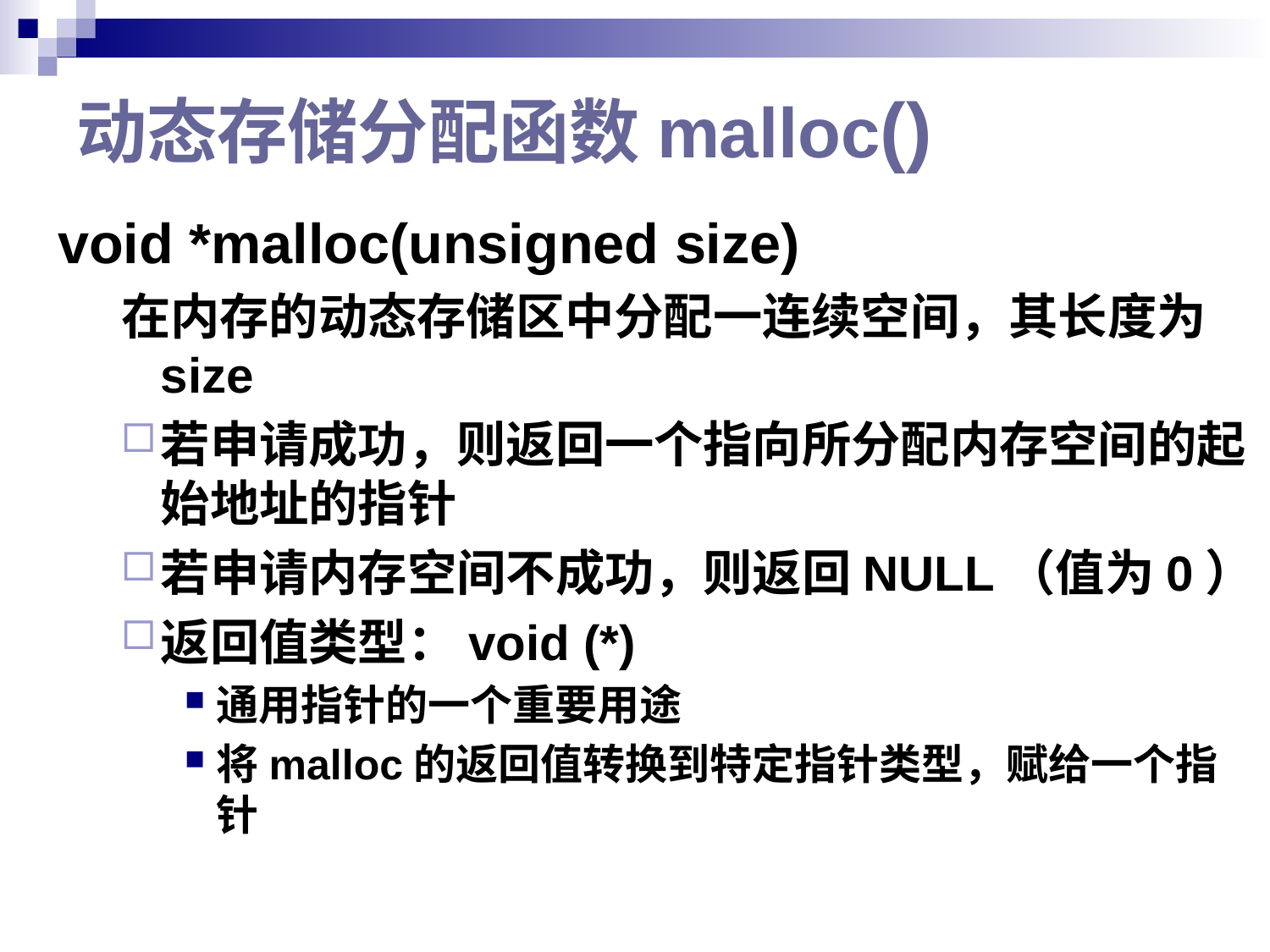

# 动态存储分配函数malloc()
void *malloc(unsigned size)
在内存的动态存储区中分配一连续空间，其长度为size
若申请成功，则返回一个指向所分配内存空间的起始地址的指针
若申请内存空间不成功，则返回NULL（值为0）
返回值类型：void (*)
通用指针的一个重要用途
将malloc的返回值转换到特定指针类型，赋给一个指针